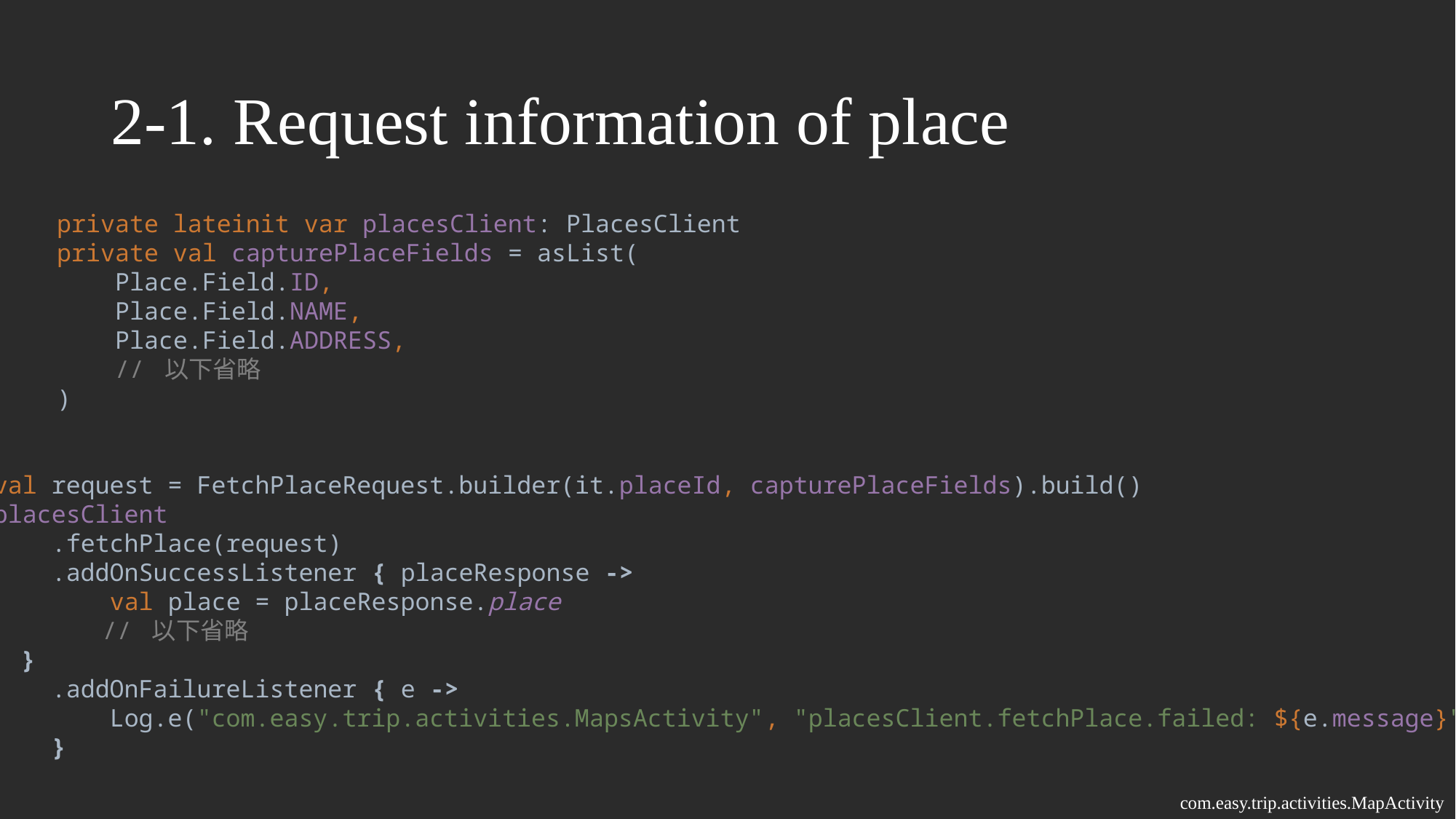

# 2-1. Request information of place
private lateinit var placesClient: PlacesClient
private val capturePlaceFields = asList(
    Place.Field.ID,
    Place.Field.NAME,
    Place.Field.ADDRESS,
    // 以下省略
)
val request = FetchPlaceRequest.builder(it.placeId, capturePlaceFields).build()
placesClient
    .fetchPlace(request)
    .addOnSuccessListener { placeResponse ->
        val place = placeResponse.place
	// 以下省略
    }
    .addOnFailureListener { e ->
        Log.e("com.easy.trip.activities.MapsActivity", "placesClient.fetchPlace.failed: ${e.message}")
    }
com.easy.trip.activities.MapActivity